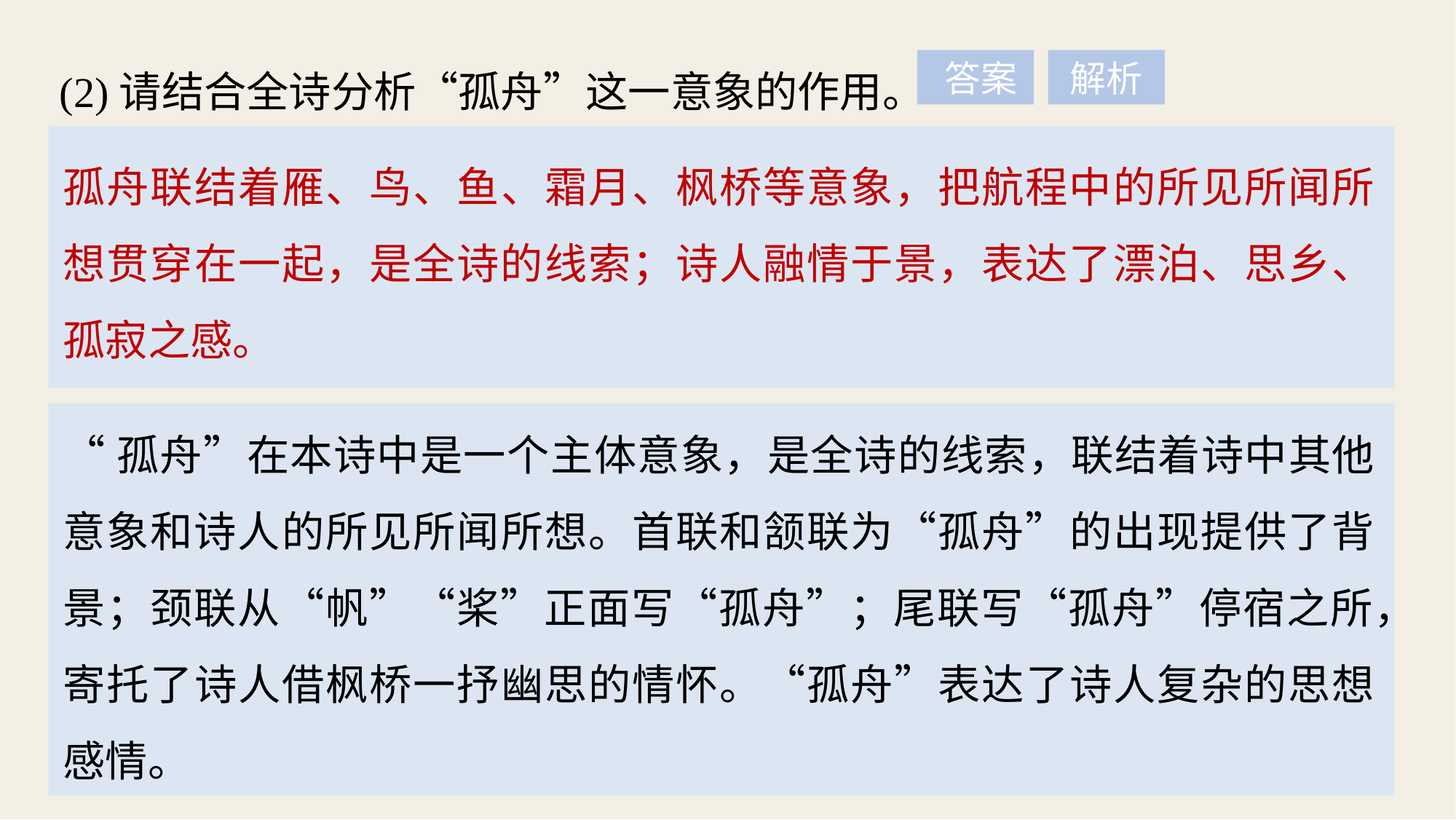

(2)请结合全诗分析“孤舟”这一意象的作用。
解析
 答案

孤舟联结着雁、鸟、鱼、霜月、枫桥等意象，把航程中的所见所闻所想贯穿在一起，是全诗的线索；诗人融情于景，表达了漂泊、思乡、孤寂之感。
“孤舟”在本诗中是一个主体意象，是全诗的线索，联结着诗中其他意象和诗人的所见所闻所想。首联和颔联为“孤舟”的出现提供了背景；颈联从“帆”“桨”正面写“孤舟”；尾联写“孤舟”停宿之所，寄托了诗人借枫桥一抒幽思的情怀。“孤舟”表达了诗人复杂的思想感情。